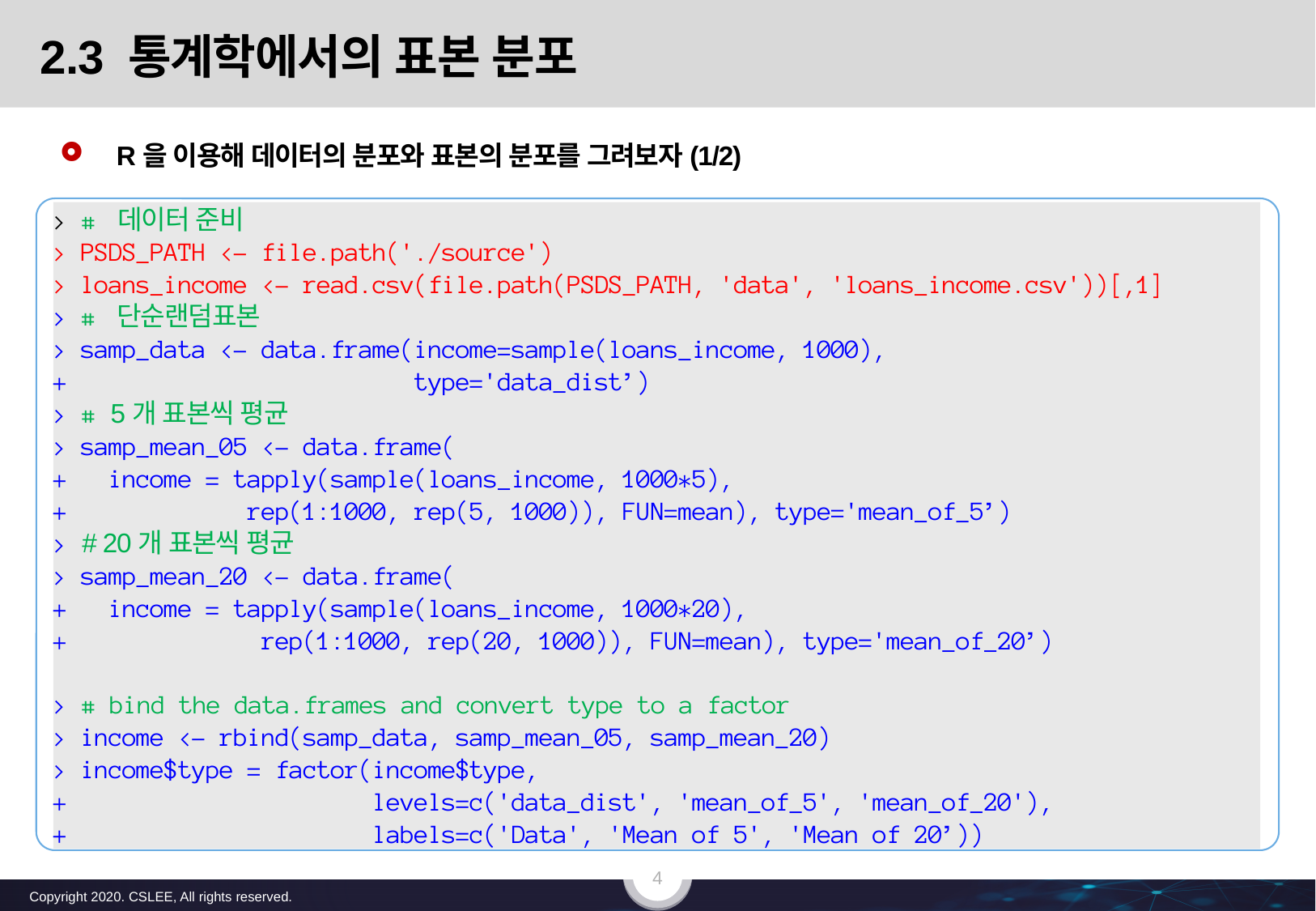

# 2.3 통계학에서의 표본 분포
R을 이용해 데이터의 분포와 표본의 분포를 그려보자(1/2)
> # 데이터 준비
> PSDS_PATH <- file.path('./source')
> loans_income <- read.csv(file.path(PSDS_PATH, 'data', 'loans_income.csv'))[,1]
> # 단순랜덤표본
> samp_data <- data.frame(income=sample(loans_income, 1000),
+                         type='data_dist’)
> # 5개 표본씩 평균
> samp_mean_05 <- data.frame(
+   income = tapply(sample(loans_income, 1000*5),
+             rep(1:1000, rep(5, 1000)), FUN=mean), type='mean_of_5’)
> # 20개 표본씩 평균
> samp_mean_20 <- data.frame(
+   income = tapply(sample(loans_income, 1000*20),
+              rep(1:1000, rep(20, 1000)), FUN=mean), type='mean_of_20’)

> # bind the data.frames and convert type to a factor
> income <- rbind(samp_data, samp_mean_05, samp_mean_20)
> income$type = factor(income$type,
+                      levels=c('data_dist', 'mean_of_5', 'mean_of_20'),
+                      labels=c('Data', 'Mean of 5', 'Mean of 20’))
4